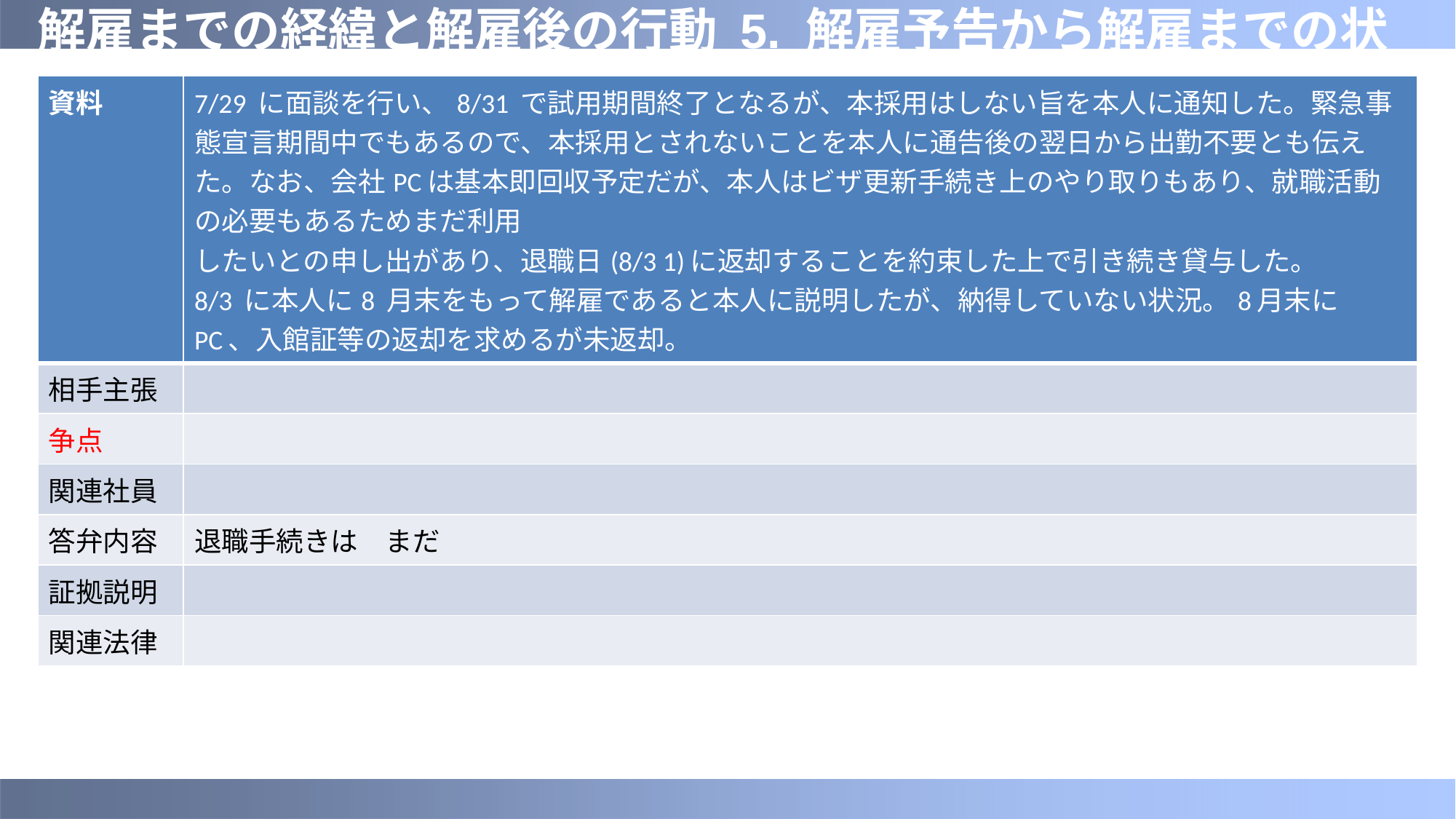

# 解雇までの経緯と解雇後の行動 5. 解雇予告から解雇までの状況
| 資料 | 7/29 に面談を行い、8/31 で試用期間終了となるが、本採用はしない旨を本人に通知した。緊急事態宣言期間中でもあるので、本採用とされないことを本人に通告後の翌日から出勤不要とも伝えた。なお、会社PCは基本即回収予定だが、本人はビザ更新手続き上のやり取りもあり、就職活動の必要もあるためまだ利用 したいとの申し出があり、退職日(8/3 1)に返却することを約束した上で引き続き貸与した。 8/3 に本人に8 月末をもって解雇であると本人に説明したが、納得していない状況。8月末にPC、入館証等の返却を求めるが未返却。 |
| --- | --- |
| 相手主張 |  |
| 争点 |  |
| 関連社員 |  |
| 答弁内容 | 退職手続きは　まだ |
| 証拠説明 |  |
| 関連法律 |  |